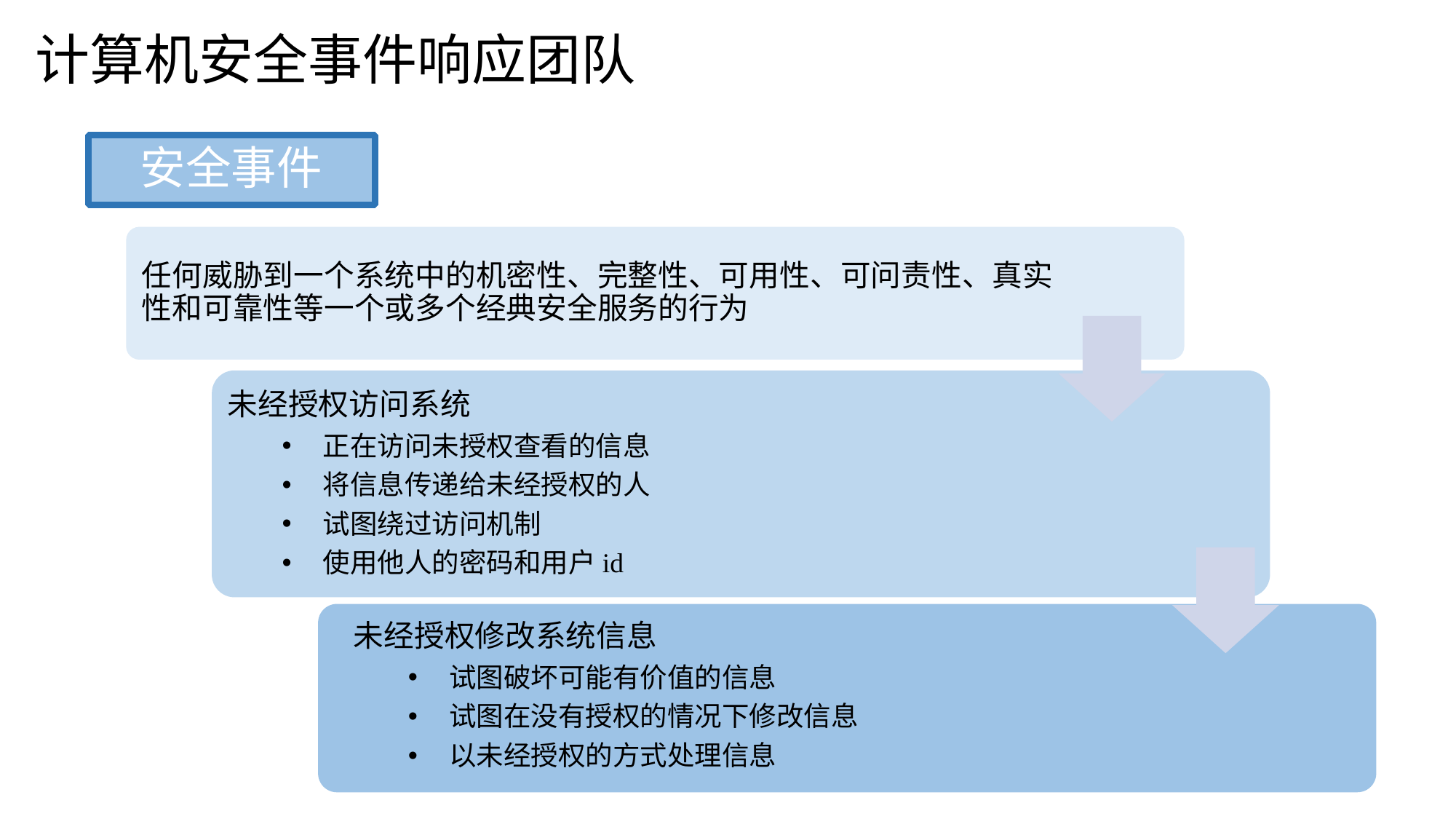

计算机安全事件响应团队

安全事件

任何威胁到一个系统中的机密性、完整性、可用性、可问责性、真实性和可靠性等一个或多个经典安全服务的行为

未经授权访问系统
正在访问未授权查看的信息
将信息传递给未经授权的人
试图绕过访问机制
使用他人的密码和用户id

未经授权修改系统信息
试图破坏可能有价值的信息
试图在没有授权的情况下修改信息
以未经授权的方式处理信息